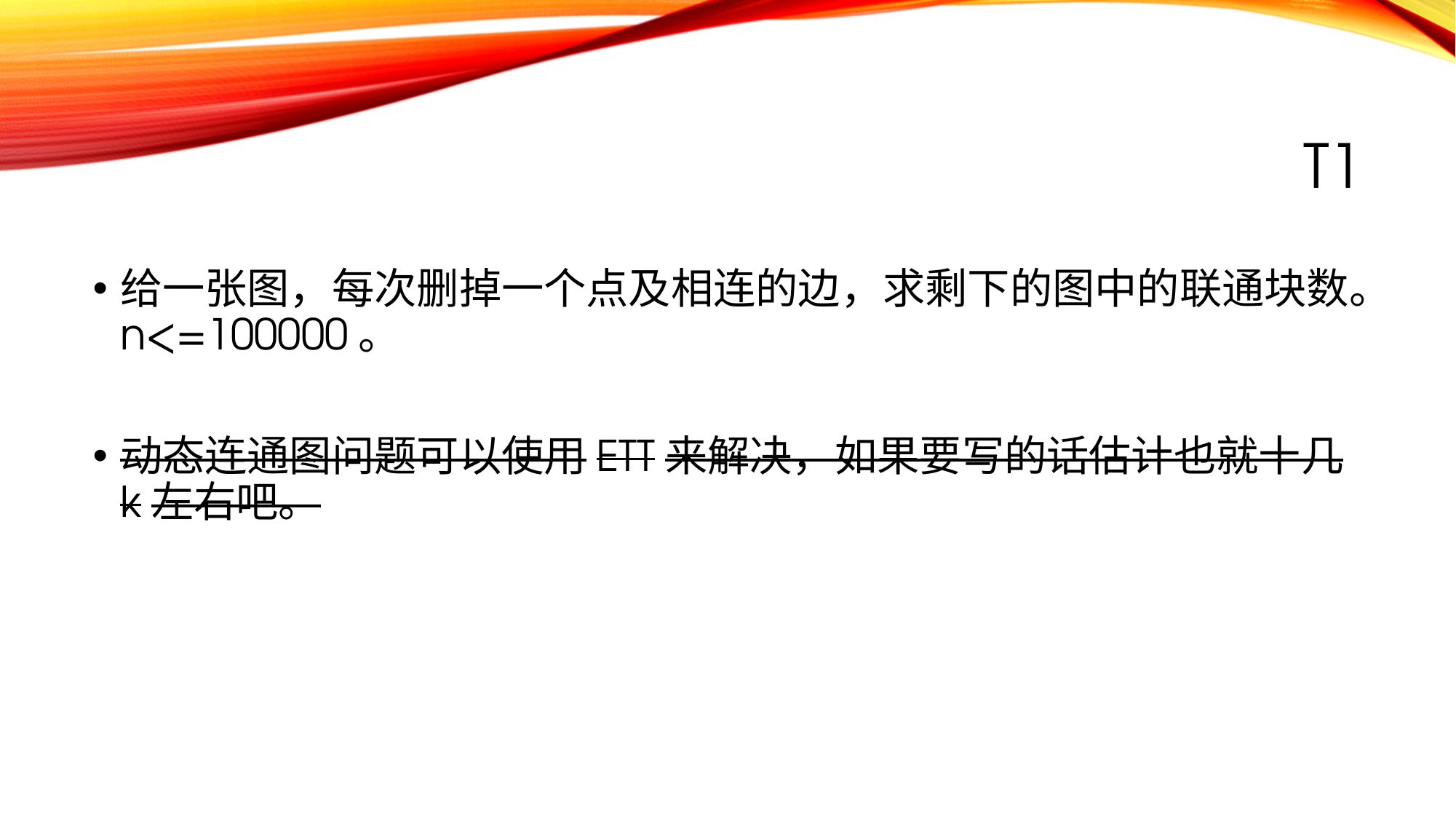

# T1
给一张图，每次删掉一个点及相连的边，求剩下的图中的联通块数。n<=100000。

动态连通图问题可以使用ETT来解决，如果要写的话估计也就十几k左右吧。